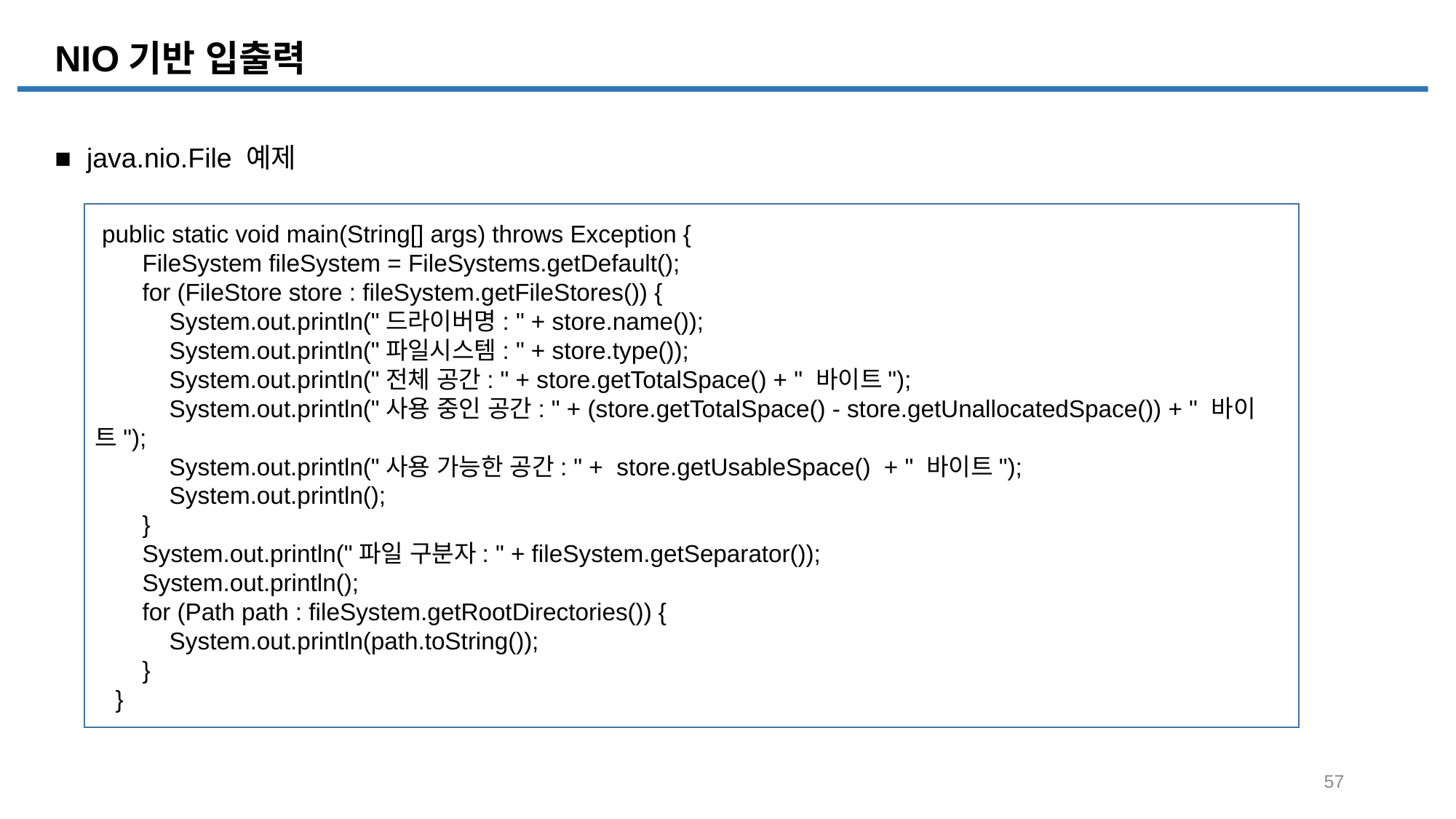

NIO기반 입출력

■  java.nio.File 예제
 public static void main(String[] args) throws Exception {
       FileSystem fileSystem = FileSystems.getDefault();
       for (FileStore store : fileSystem.getFileStores()) {
           System.out.println("드라이버명: " + store.name());
           System.out.println("파일시스템: " + store.type());
           System.out.println("전체 공간: " + store.getTotalSpace() + " 바이트");
           System.out.println("사용 중인 공간: " + (store.getTotalSpace() - store.getUnallocatedSpace()) + " 바이트");
           System.out.println("사용 가능한 공간: " +  store.getUsableSpace()  + " 바이트");
           System.out.println();
       }
       System.out.println("파일 구분자: " + fileSystem.getSeparator());
       System.out.println();
       for (Path path : fileSystem.getRootDirectories()) {
           System.out.println(path.toString());
       }
   }
57